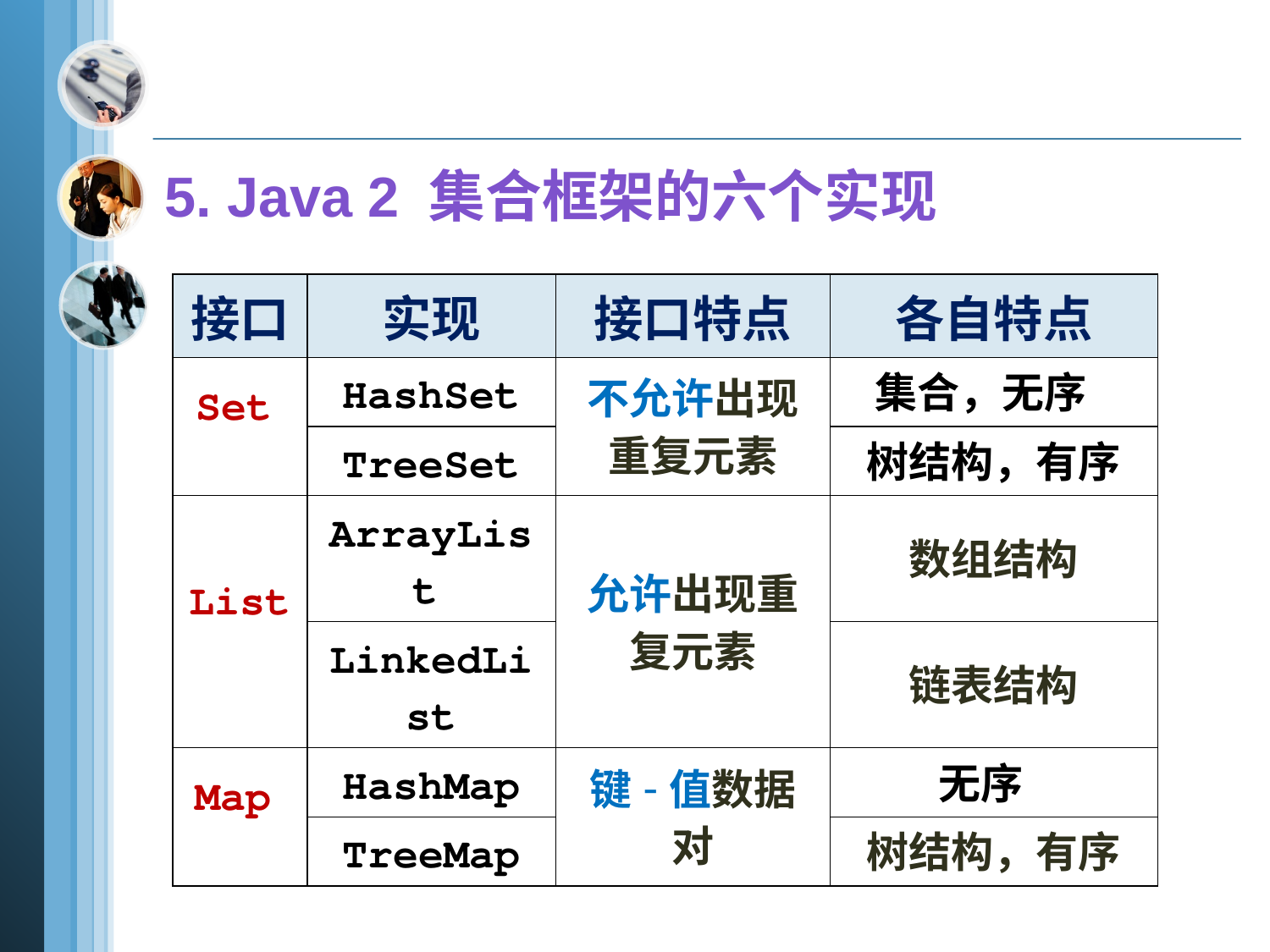

5. Java 2 集合框架的六个实现
| 接口 | 实现 | 接口特点 | 各自特点 |
| --- | --- | --- | --- |
| Set | HashSet | 不允许出现重复元素 | 集合，无序 |
|  | TreeSet |  | 树结构，有序 |
| List | ArrayList | 允许出现重复元素 | 数组结构 |
|  | LinkedList |  | 链表结构 |
| Map | HashMap | 键-值数据对 | 无序 |
|  | TreeMap |  | 树结构，有序 |